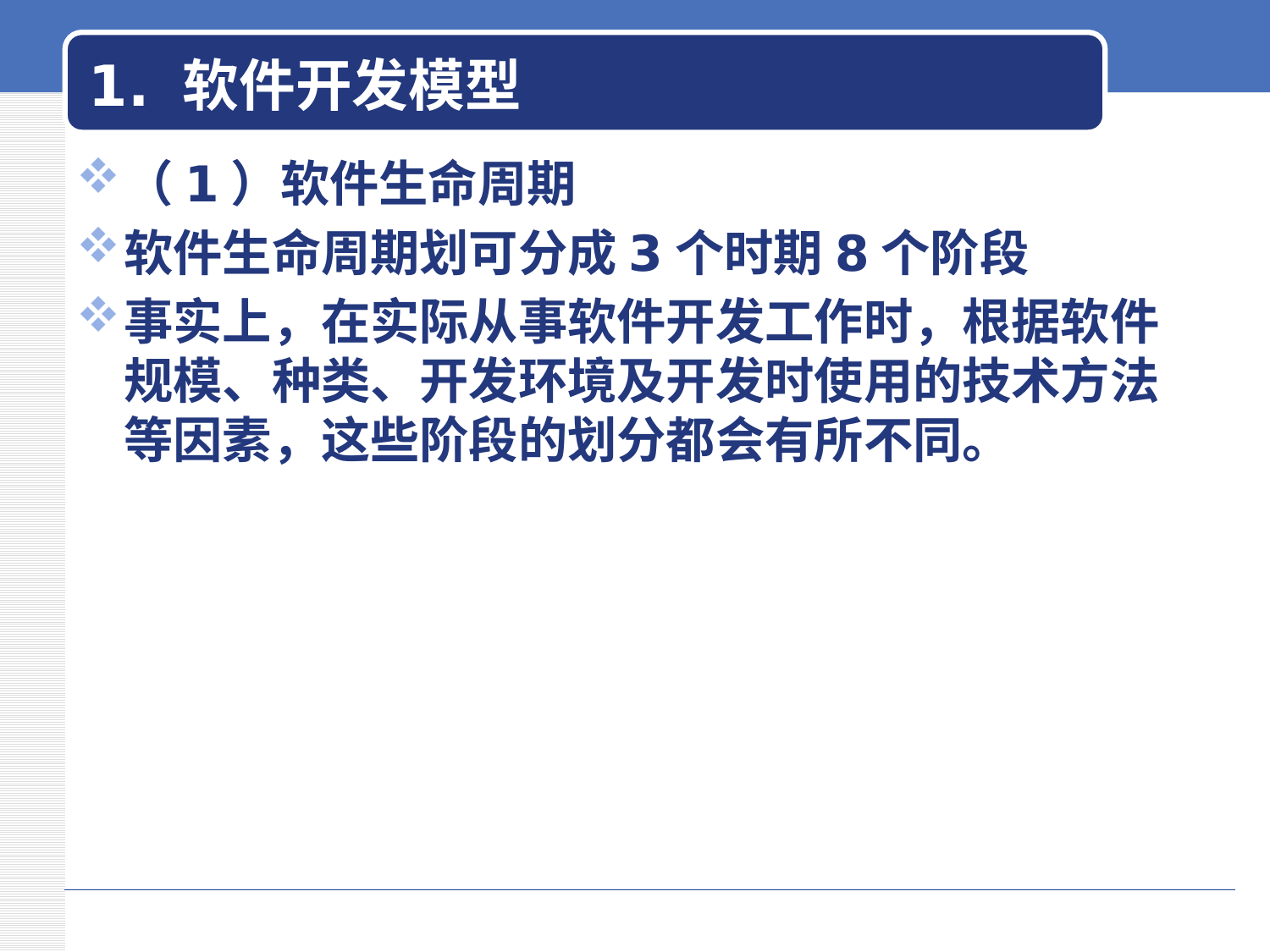

# 1. 软件开发模型
（1）软件生命周期
软件生命周期划可分成3个时期8个阶段
事实上，在实际从事软件开发工作时，根据软件规模、种类、开发环境及开发时使用的技术方法等因素，这些阶段的划分都会有所不同。